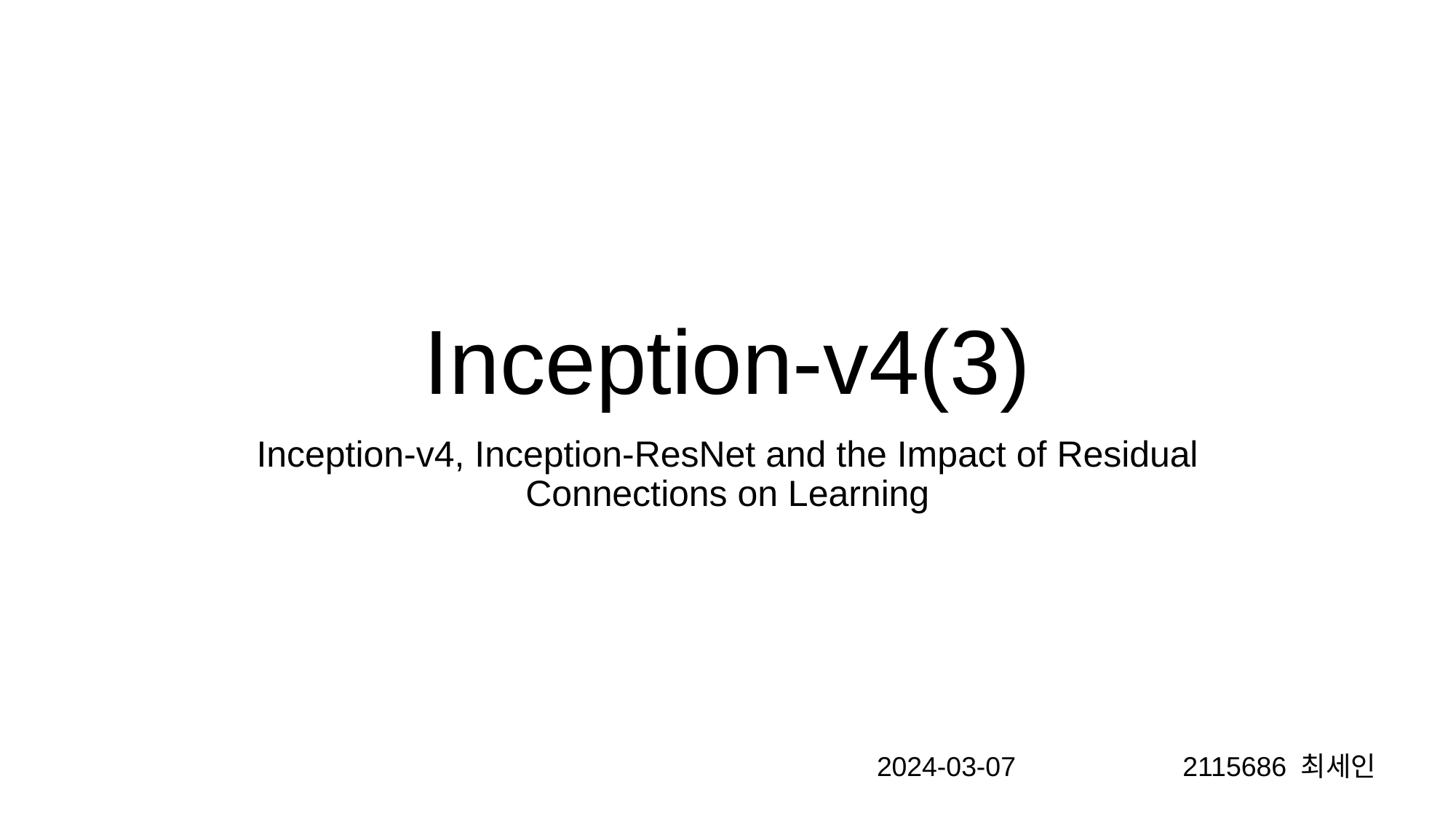

# Inception-v4(3)
Inception-v4, Inception-ResNet and the Impact of Residual Connections on Learning
2024-03-07
2115686 최세인